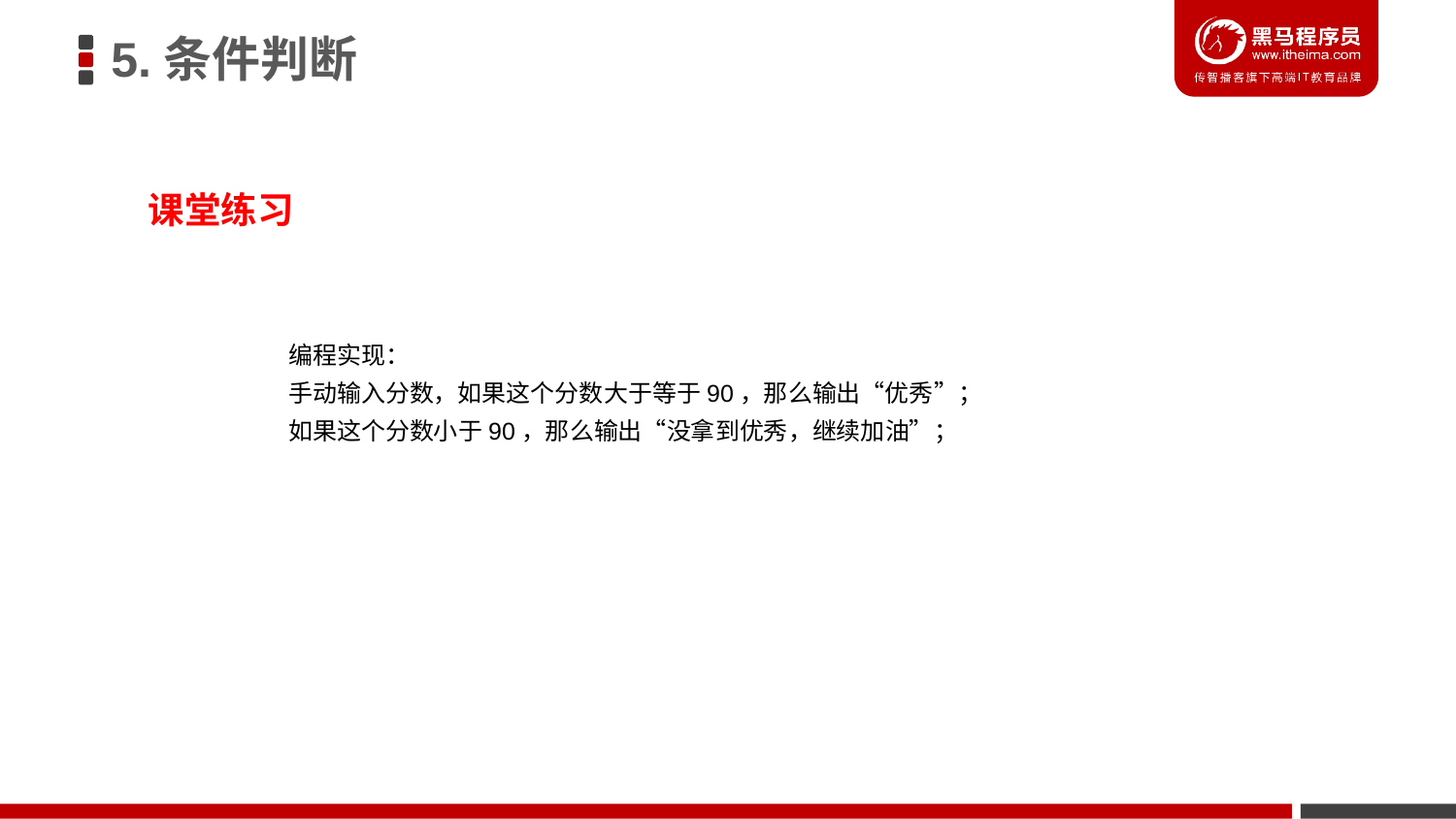

5.条件判断
课堂练习
编程实现：
手动输入分数，如果这个分数大于等于90，那么输出“优秀”；
如果这个分数小于90，那么输出“没拿到优秀，继续加油”；